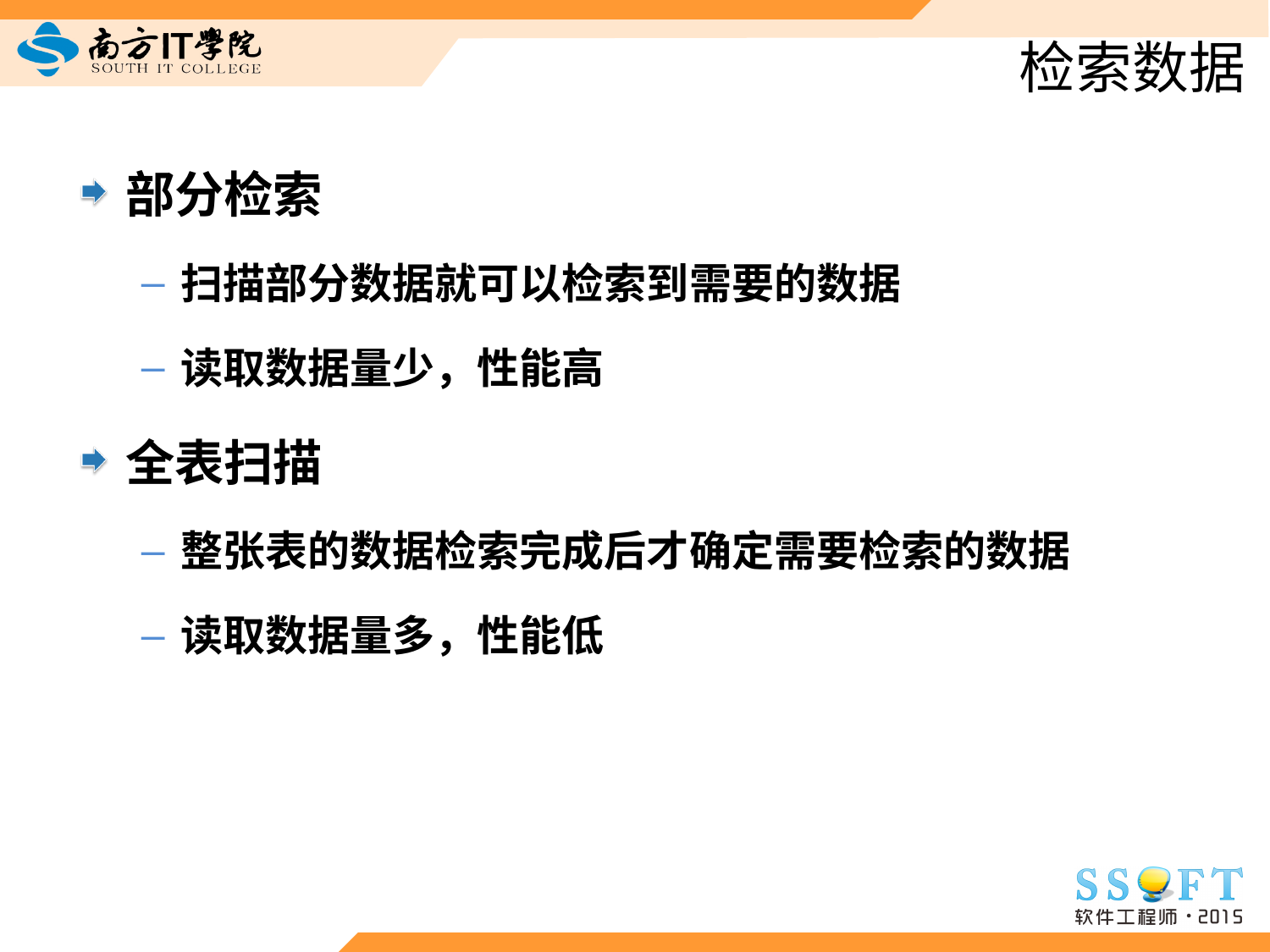

# 检索数据
部分检索
扫描部分数据就可以检索到需要的数据
读取数据量少，性能高
全表扫描
整张表的数据检索完成后才确定需要检索的数据
读取数据量多，性能低